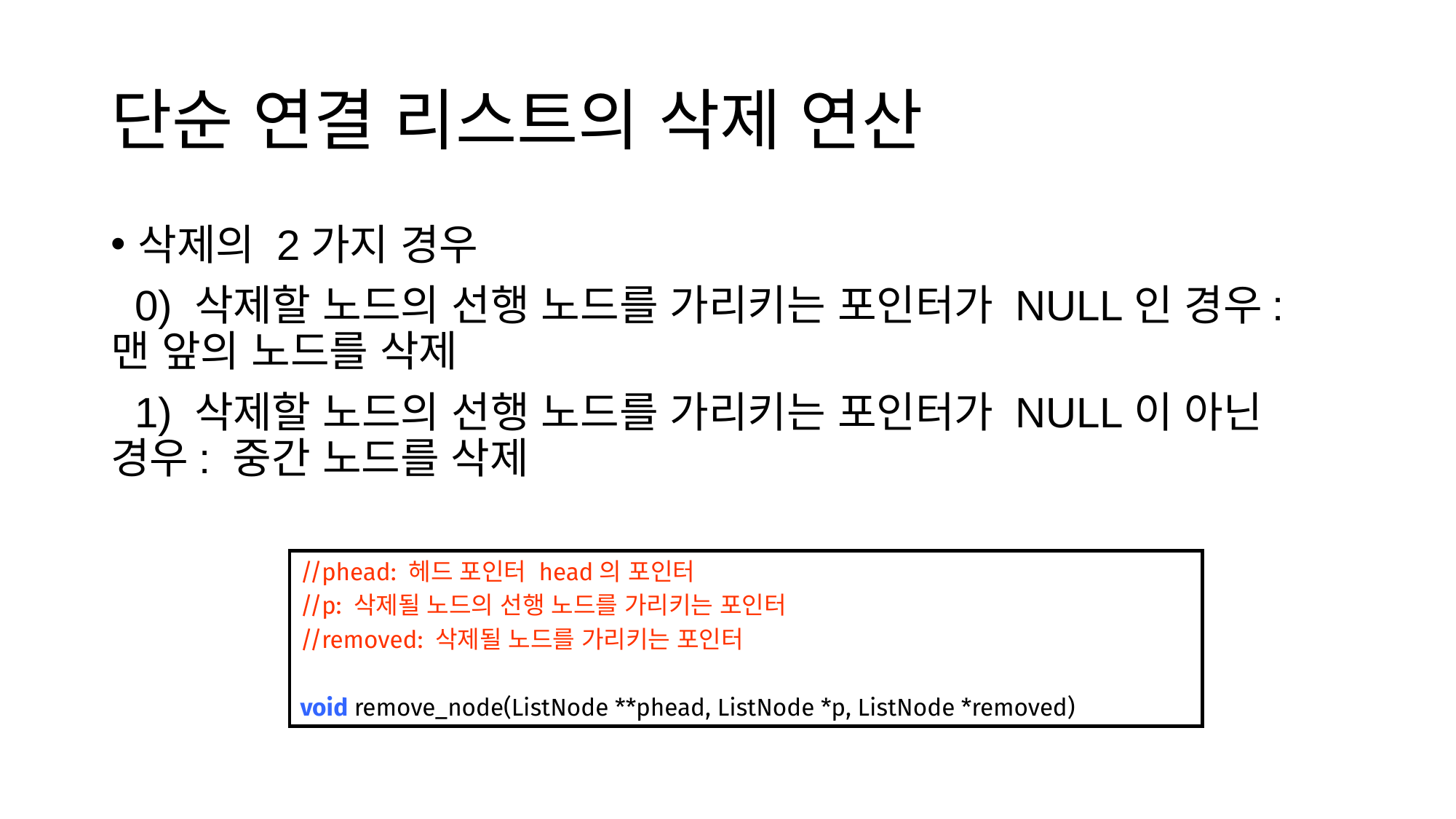

# 단순 연결 리스트의 삭제 연산
삭제의 2가지 경우
  0) 삭제할 노드의 선행 노드를 가리키는 포인터가 NULL인 경우: 맨 앞의 노드를 삭제
  1) 삭제할 노드의 선행 노드를 가리키는 포인터가 NULL이 아닌 경우: 중간 노드를 삭제

//phead: 헤드 포인터 head의 포인터
//p: 삭제될 노드의 선행 노드를 가리키는 포인터
//removed: 삭제될 노드를 가리키는 포인터

void remove_node(ListNode **phead, ListNode *p, ListNode *removed)